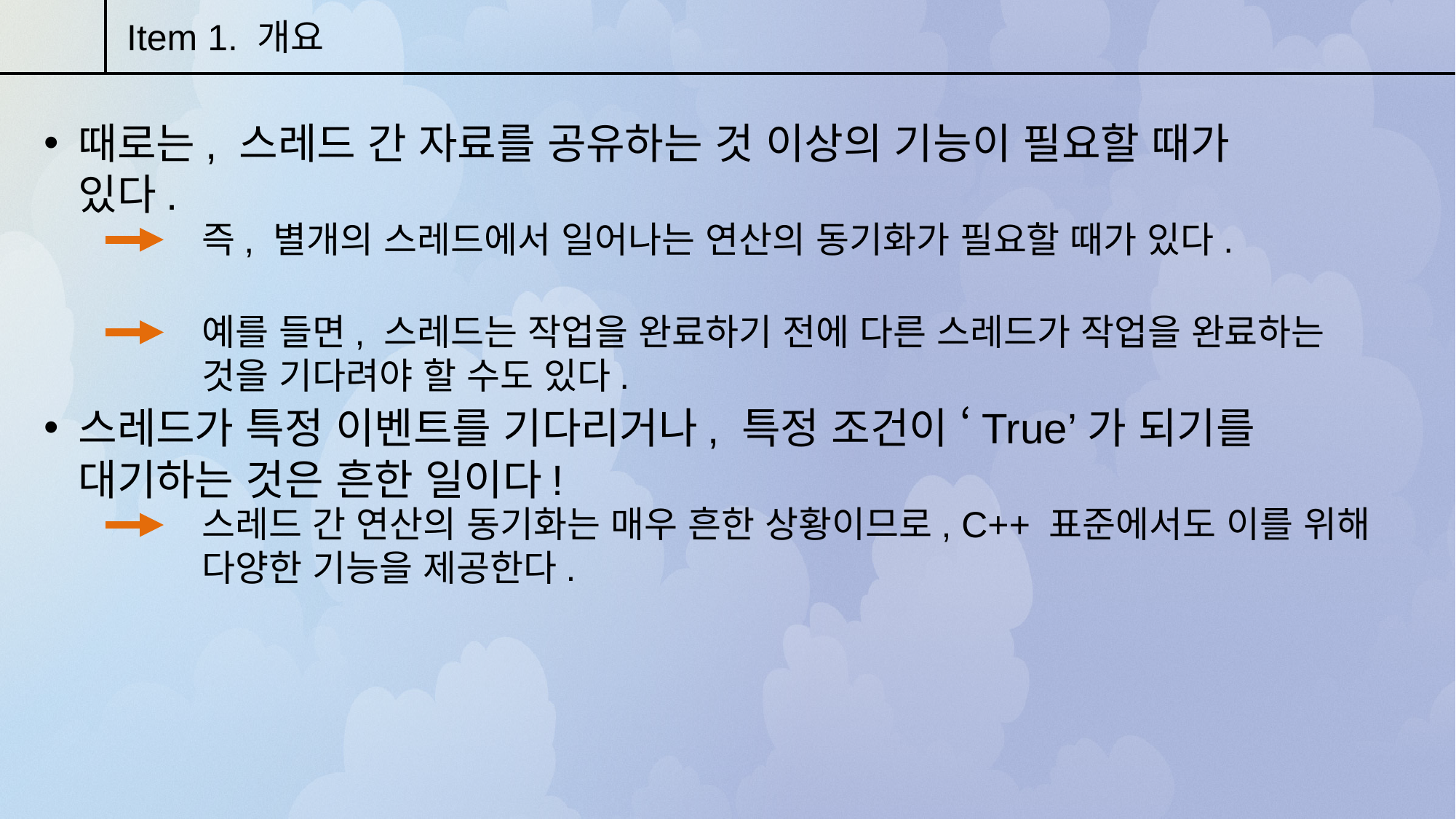

Item 1. 개요
때로는, 스레드 간 자료를 공유하는 것 이상의 기능이 필요할 때가 있다.
즉, 별개의 스레드에서 일어나는 연산의 동기화가 필요할 때가 있다.
예를 들면, 스레드는 작업을 완료하기 전에 다른 스레드가 작업을 완료하는 것을 기다려야 할 수도 있다.
스레드가 특정 이벤트를 기다리거나, 특정 조건이 ‘True’가 되기를 대기하는 것은 흔한 일이다!
스레드 간 연산의 동기화는 매우 흔한 상황이므로, C++ 표준에서도 이를 위해 다양한 기능을 제공한다.